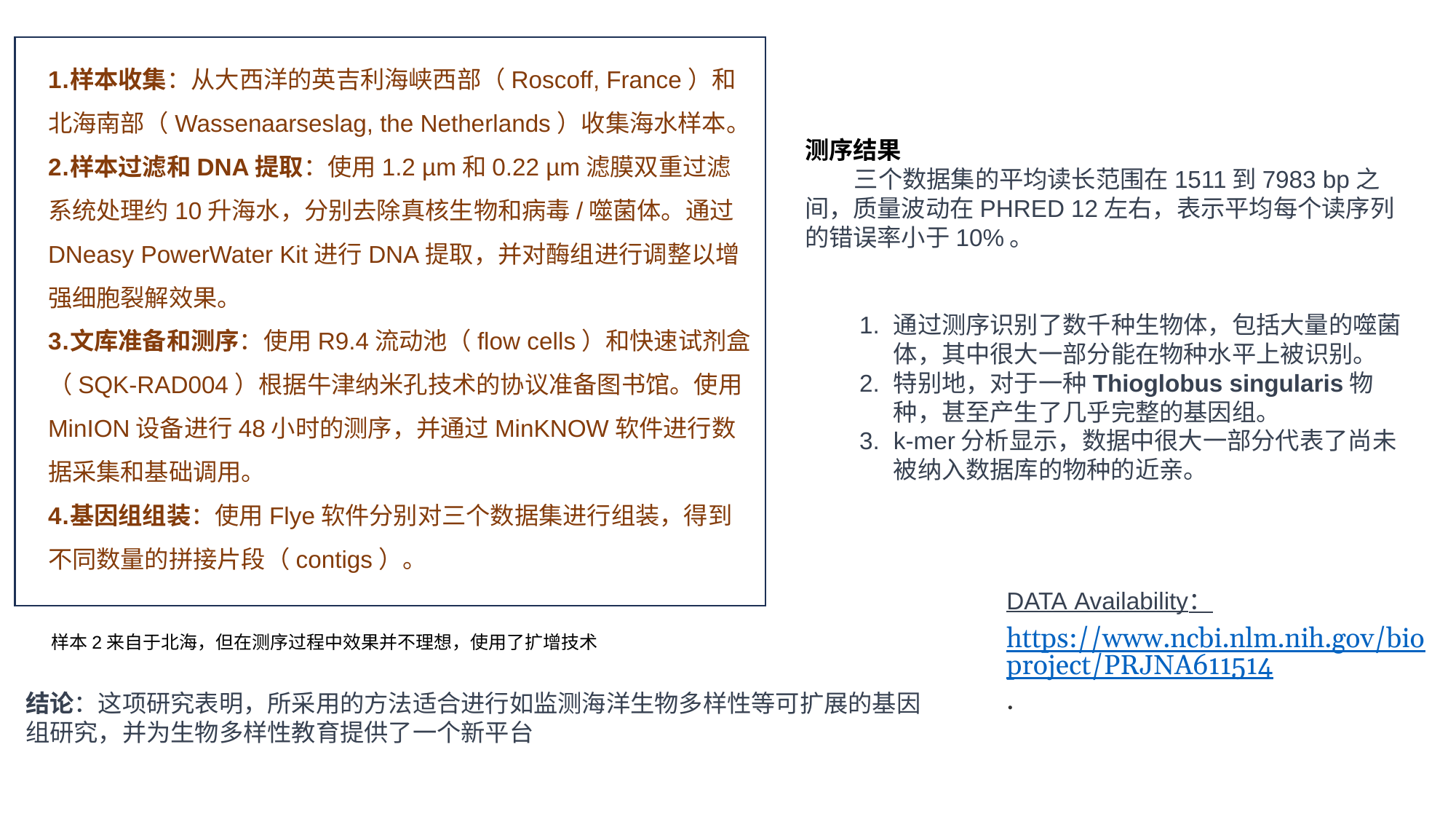

样本收集：从大西洋的英吉利海峡西部（Roscoff, France）和北海南部（Wassenaarseslag, the Netherlands）收集海水样本​​。
样本过滤和DNA提取：使用1.2 µm和0.22 µm滤膜双重过滤系统处理约10升海水，分别去除真核生物和病毒/噬菌体。通过DNeasy PowerWater Kit进行DNA提取，并对酶组进行调整以增强细胞裂解效果​​。
文库准备和测序：使用R9.4流动池（flow cells）和快速试剂盒（SQK-RAD004）根据牛津纳米孔技术的协议准备图书馆。使用MinION设备进行48小时的测序，并通过MinKNOW软件进行数据采集和基础调用​​。
基因组组装：使用Flye软件分别对三个数据集进行组装，得到不同数量的拼接片段（contigs）​​。

测序结果
        三个数据集的平均读长范围在1511到7983 bp之间，质量波动在PHRED 12左右，表示平均每个读序列的错误率小于10%​​。

通过测序识别了数千种生物体，包括大量的噬菌体，其中很大一部分能在物种水平上被识别。
特别地，对于一种Thioglobus singularis物种，甚至产生了几乎完整的基因组。
k-mer分析显示，数据中很大一部分代表了尚未被纳入数据库的物种的近亲。

DATA Availability：
https://www.ncbi.nlm.nih.gov/bioproject/PRJNA611514.
样本2来自于北海，但在测序过程中效果并不理想，使用了扩增技术
结论：这项研究表明，所采用的方法适合进行如监测海洋生物多样性等可扩展的基因组研究，并为生物多样性教育提供了一个新平台